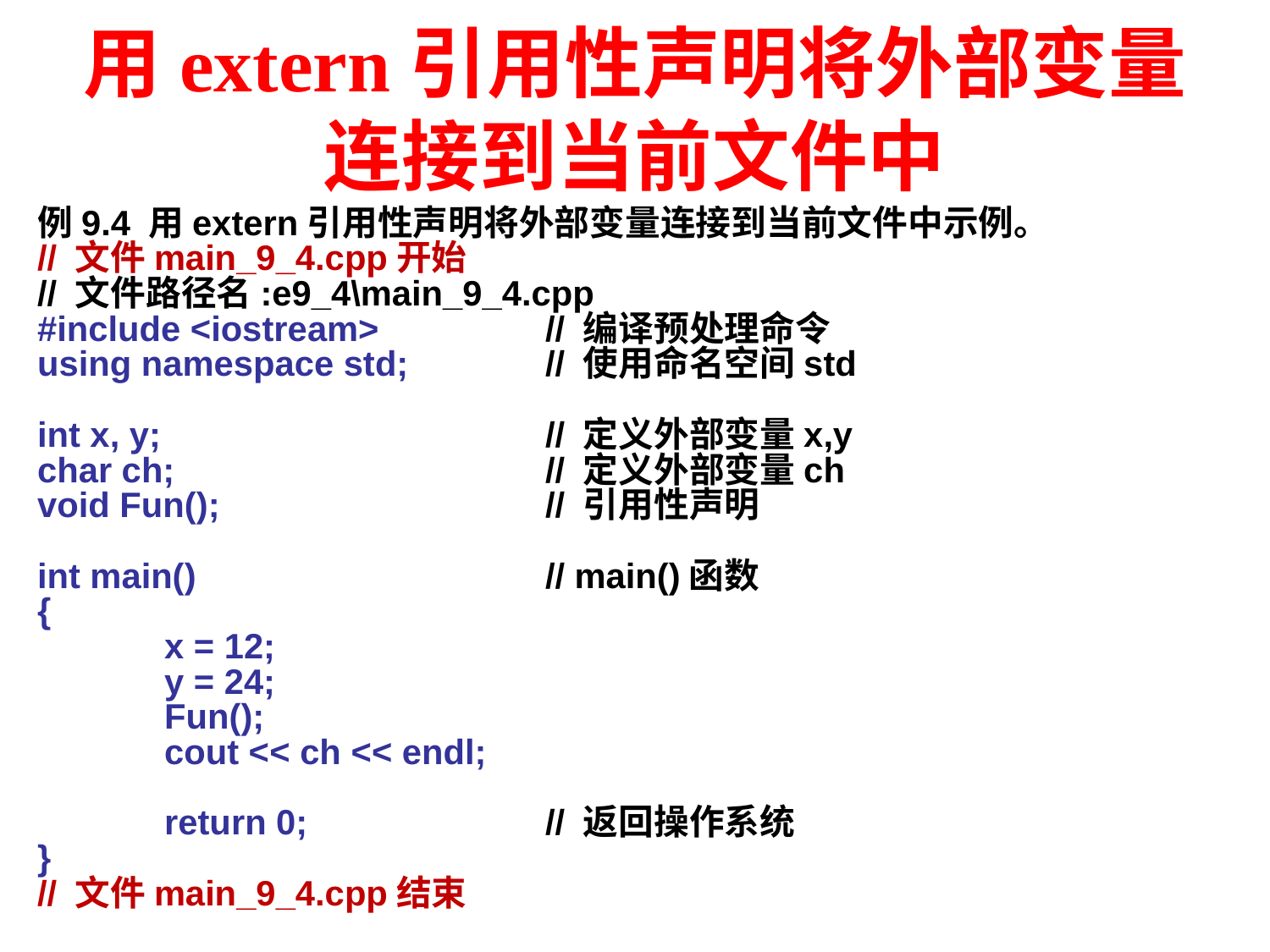

# 用extern引用性声明将外部变量连接到当前文件中
例9.4 用extern引用性声明将外部变量连接到当前文件中示例。
// 文件main_9_4.cpp开始
// 文件路径名:e9_4\main_9_4.cpp
#include <iostream>               	// 编译预处理命令
using namespace std;		// 使用命名空间std

int x, y;				// 定义外部变量x,y
char ch;			// 定义外部变量ch
void Fun();			// 引用性声明

int main()			// main()函数
{
	x = 12;
	y = 24;
	Fun();
	cout << ch << endl;

	return 0;		// 返回操作系统
}
// 文件main_9_4.cpp结束